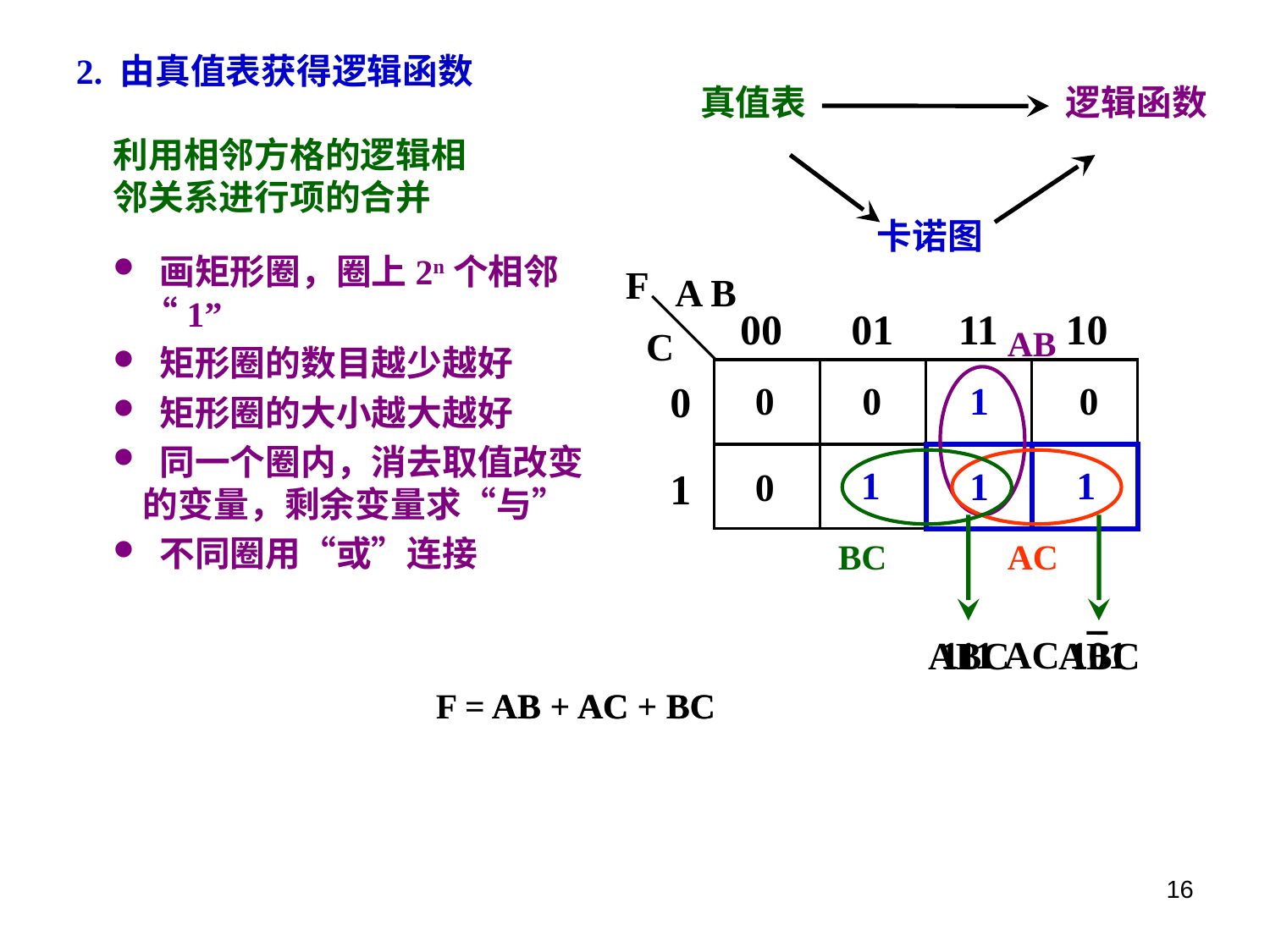

2. 由真值表获得逻辑函数
真值表
逻辑函数

利用相邻方格的逻辑相邻关系进行项的合并

卡诺图
 画矩形圈，圈上2n个相邻“1”
 矩形圈的数目越少越好
 矩形圈的大小越大越好
 同一个圈内，消去取值改变的变量，剩余变量求“与”
 不同圈用“或”连接
 F
A B

00
01
11
10
C

0

1

AB

0
1
1
1
1
0
0

0

BC
AC
111
AC
101
ABC
ABC

F = AB + AC + BC
AB
AC
BC
16